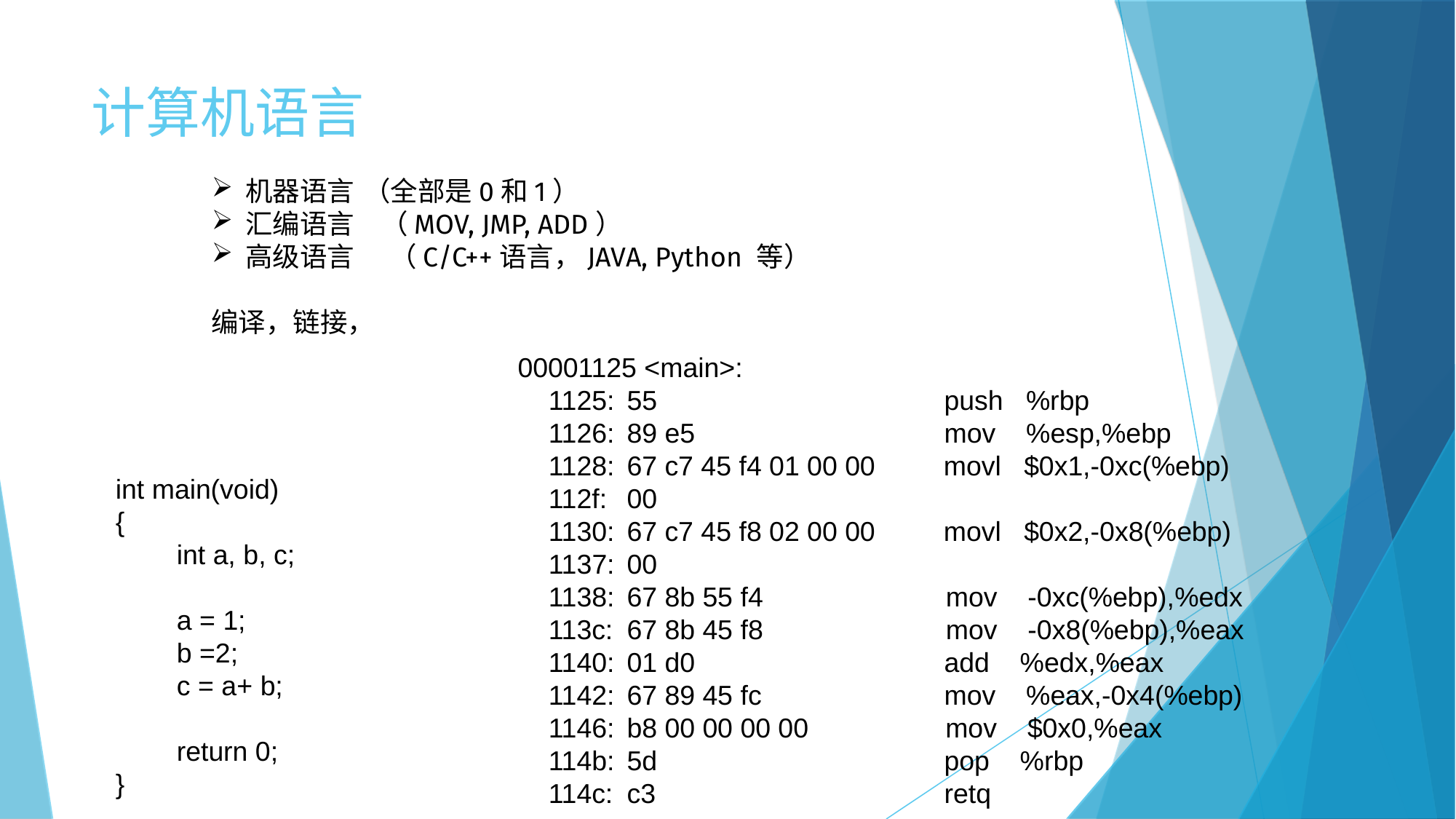

计算机语言
机器语言 （全部是0和1）
汇编语言   （MOV, JMP, ADD）
高级语言    （C/C++语言，JAVA, Python 等）

编译，链接，
00001125 <main>:
    1125:	55                   	             push   %rbp
    1126:	89 e5                	             mov    %esp,%ebp
    1128:	67 c7 45 f4 01 00 00         movl   $0x1,-0xc(%ebp)
    112f:	00
    1130:	67 c7 45 f8 02 00 00         movl   $0x2,-0x8(%ebp)
    1137:	00
    1138:	67 8b 55 f4                        mov    -0xc(%ebp),%edx
    113c:	67 8b 45 f8                        mov    -0x8(%ebp),%eax
    1140:	01 d0                	             add    %edx,%eax
    1142:	67 89 45 fc          	             mov    %eax,-0x4(%ebp)
    1146:	b8 00 00 00 00                  mov    $0x0,%eax
    114b:	5d                   	             pop    %rbp
    114c:	c3                   	             retq
int main(void)
{
        int a, b, c;

        a = 1;
        b =2;
        c = a+ b;

        return 0;
}